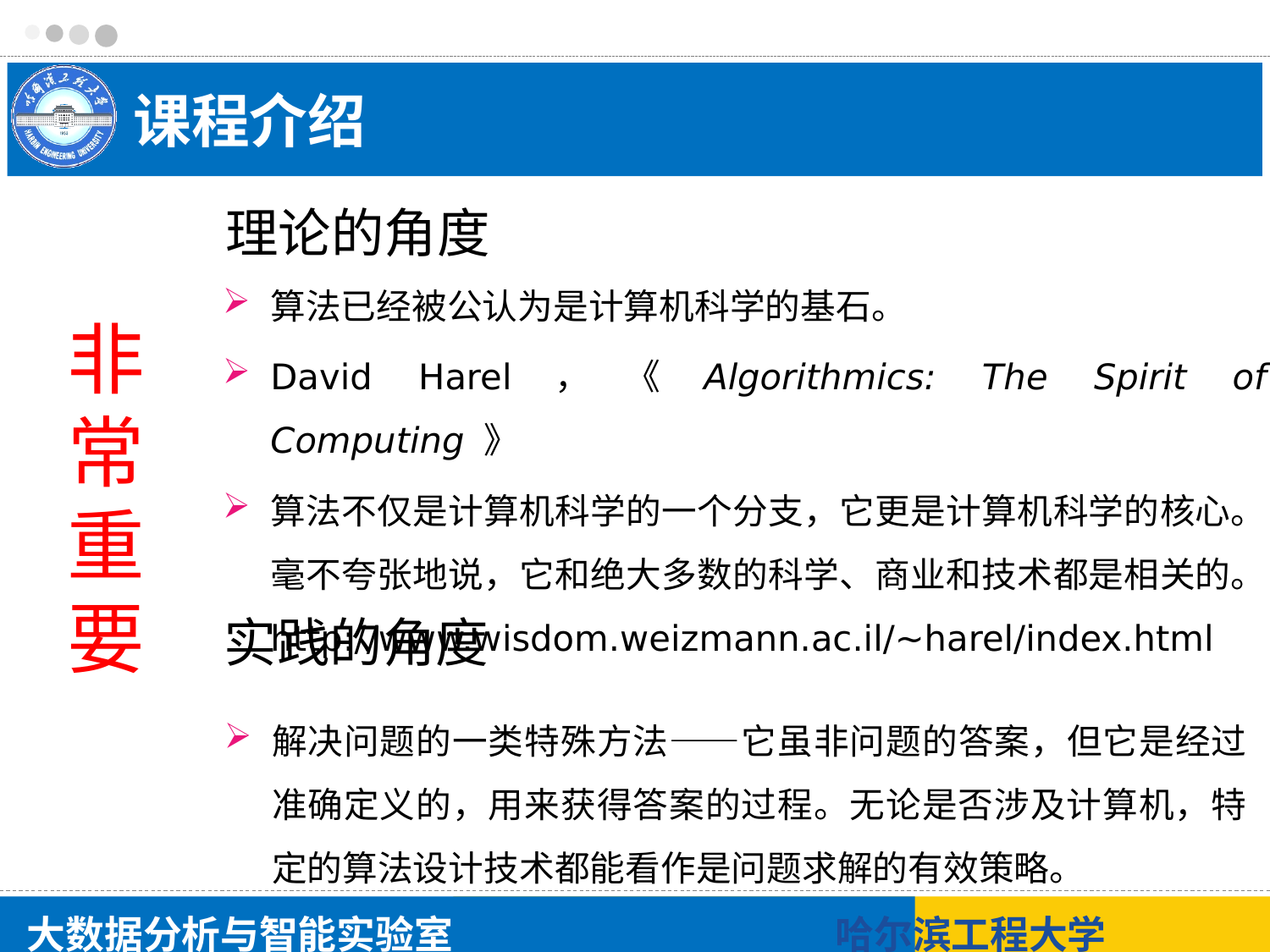

# 课程介绍
理论的角度
算法已经被公认为是计算机科学的基石。
David Harel，《Algorithmics: The Spirit of Computing 》
算法不仅是计算机科学的一个分支，它更是计算机科学的核心。毫不夸张地说，它和绝大多数的科学、商业和技术都是相关的。 http://www.wisdom.weizmann.ac.il/~harel/index.html
非  常  重  要
实践的角度
解决问题的一类特殊方法——它虽非问题的答案，但它是经过准确定义的，用来获得答案的过程。无论是否涉及计算机，特定的算法设计技术都能看作是问题求解的有效策略。